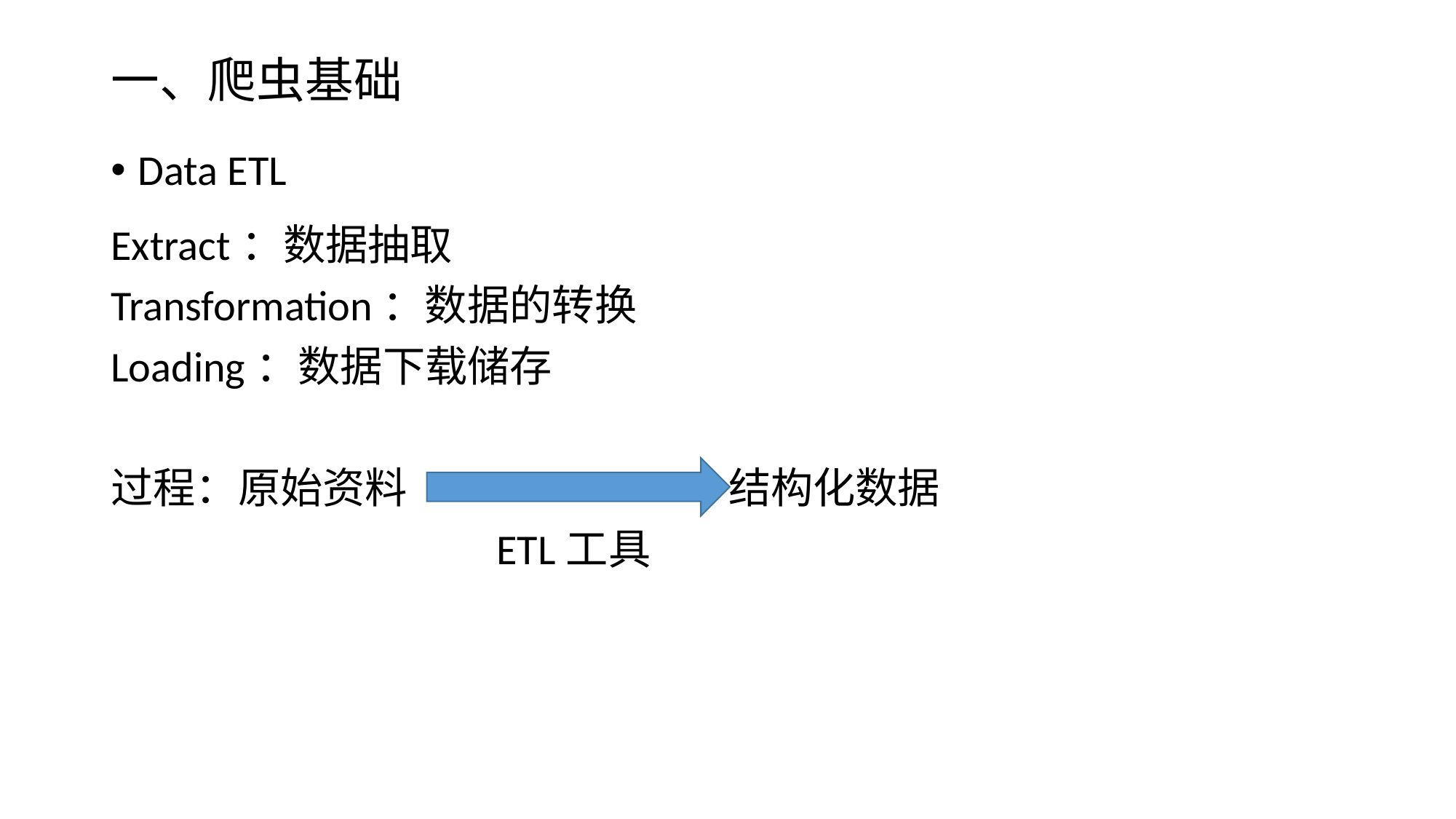

# 一、爬虫基础
Data ETL

Extract：数据抽取
Transformation：数据的转换
Loading：数据下载储存

过程：原始资料                                  结构化数据
                                        ETL工具